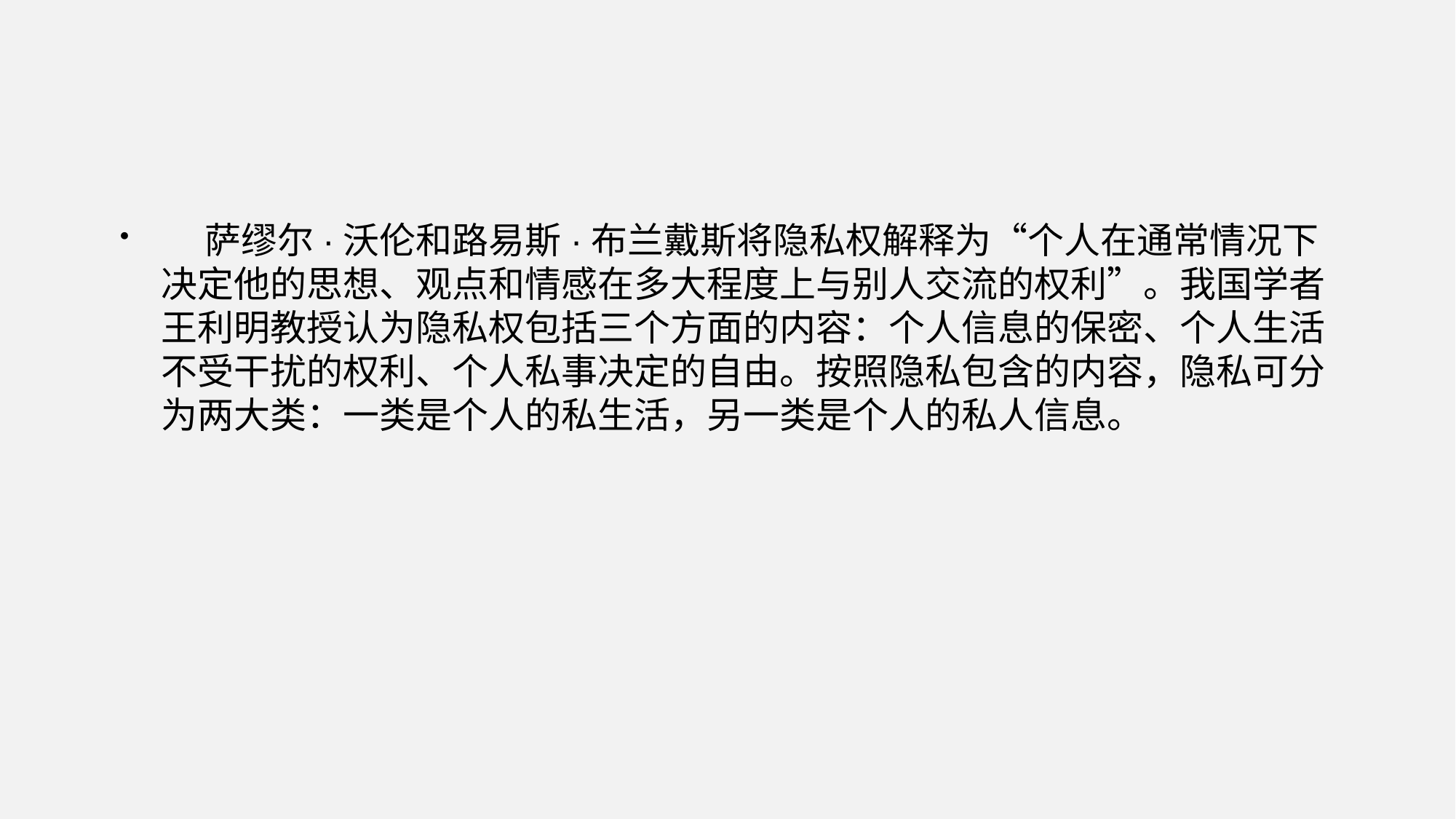

萨缪尔·沃伦和路易斯·布兰戴斯将隐私权解释为“个人在通常情况下决定他的思想、观点和情感在多大程度上与别人交流的权利”。我国学者王利明教授认为隐私权包括三个方面的内容：个人信息的保密、个人生活不受干扰的权利、个人私事决定的自由。按照隐私包含的内容，隐私可分为两大类：一类是个人的私生活，另一类是个人的私人信息。